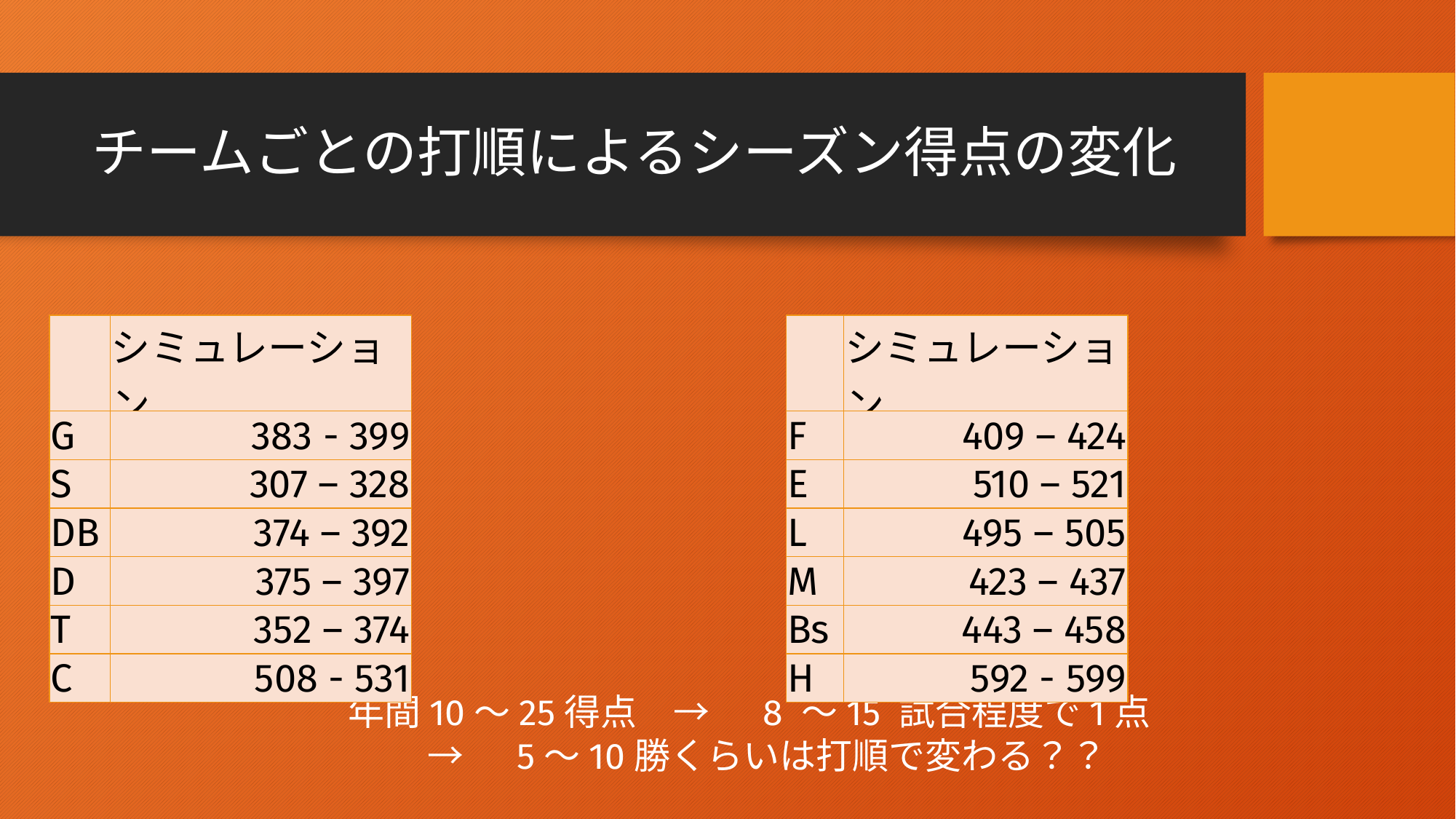

# チームごとの打順によるシーズン得点の変化
|  | シミュレーション |
| --- | --- |
| G | 383 - 399 |
| S | 307 – 328 |
| DB | 374 – 392 |
| D | 375 – 397 |
| T | 352 – 374 |
| C | 508 - 531 |
|  | シミュレーション |
| --- | --- |
| F | 409 – 424 |
| E | 510 – 521 |
| L | 495 – 505 |
| M | 423 – 437 |
| Bs | 443 – 458 |
| H | 592 - 599 |
年間10～25得点　→　 8 ～15 試合程度で1点
　→　 5～10勝くらいは打順で変わる？？